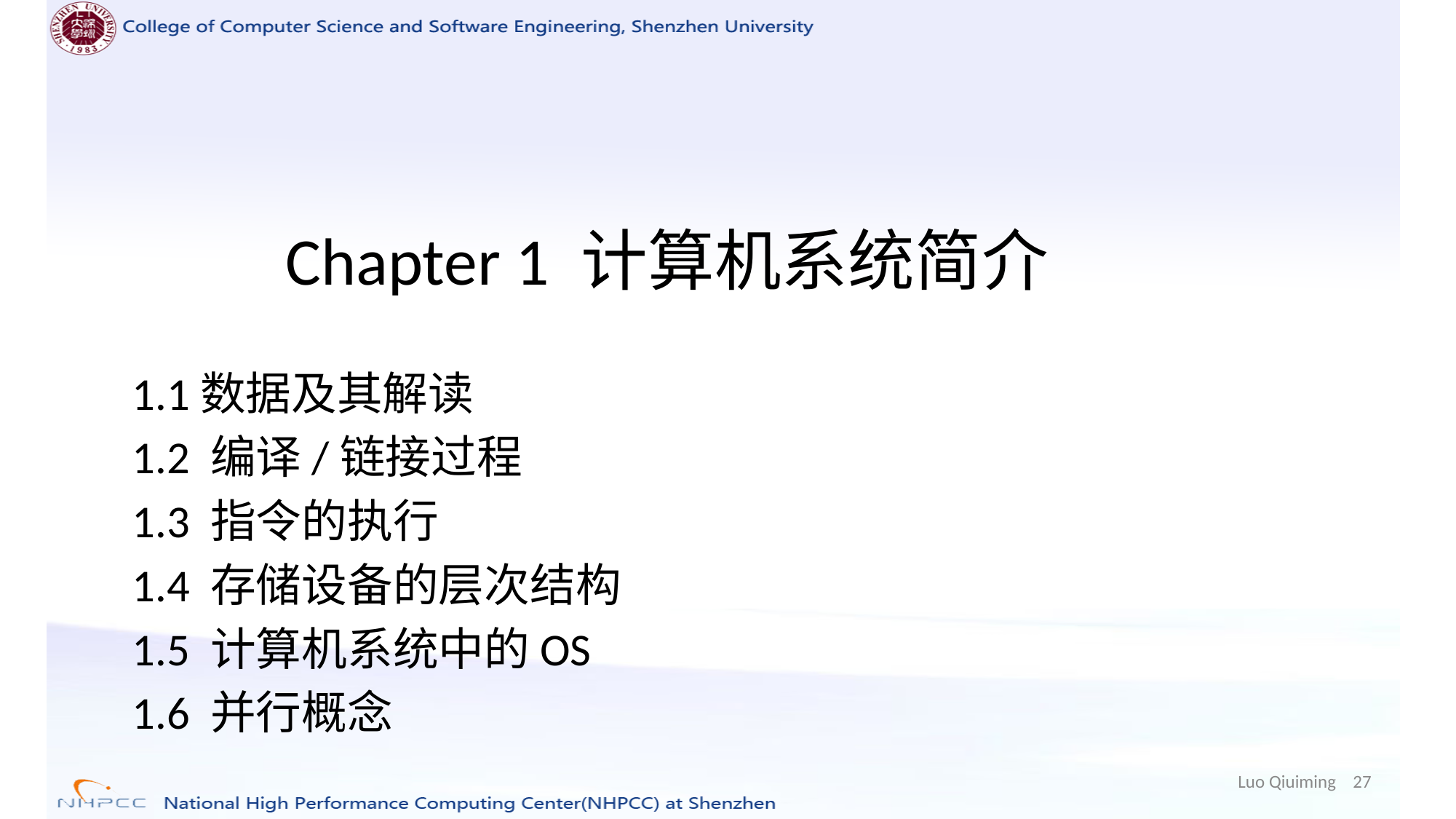

Chapter 1 计算机系统简介
1.1数据及其解读
1.2 编译/链接过程
1.3 指令的执行
1.4 存储设备的层次结构
1.5 计算机系统中的OS
1.6 并行概念
Luo Qiuiming    27